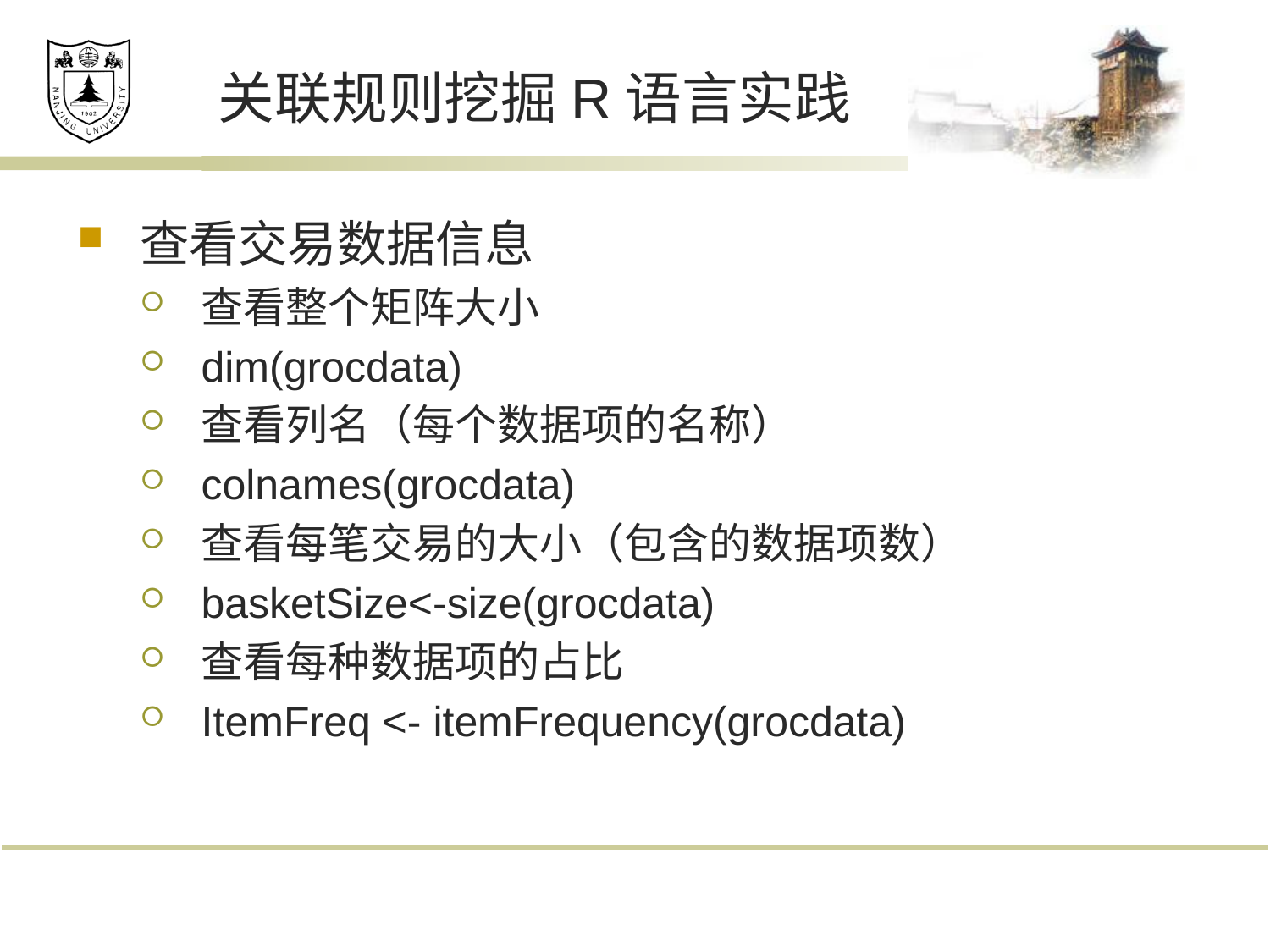

# 关联规则挖掘R语言实践
查看交易数据信息
查看整个矩阵大小
dim(grocdata)
查看列名（每个数据项的名称）
colnames(grocdata)
查看每笔交易的大小（包含的数据项数）
basketSize<-size(grocdata)
查看每种数据项的占比
ItemFreq <- itemFrequency(grocdata)